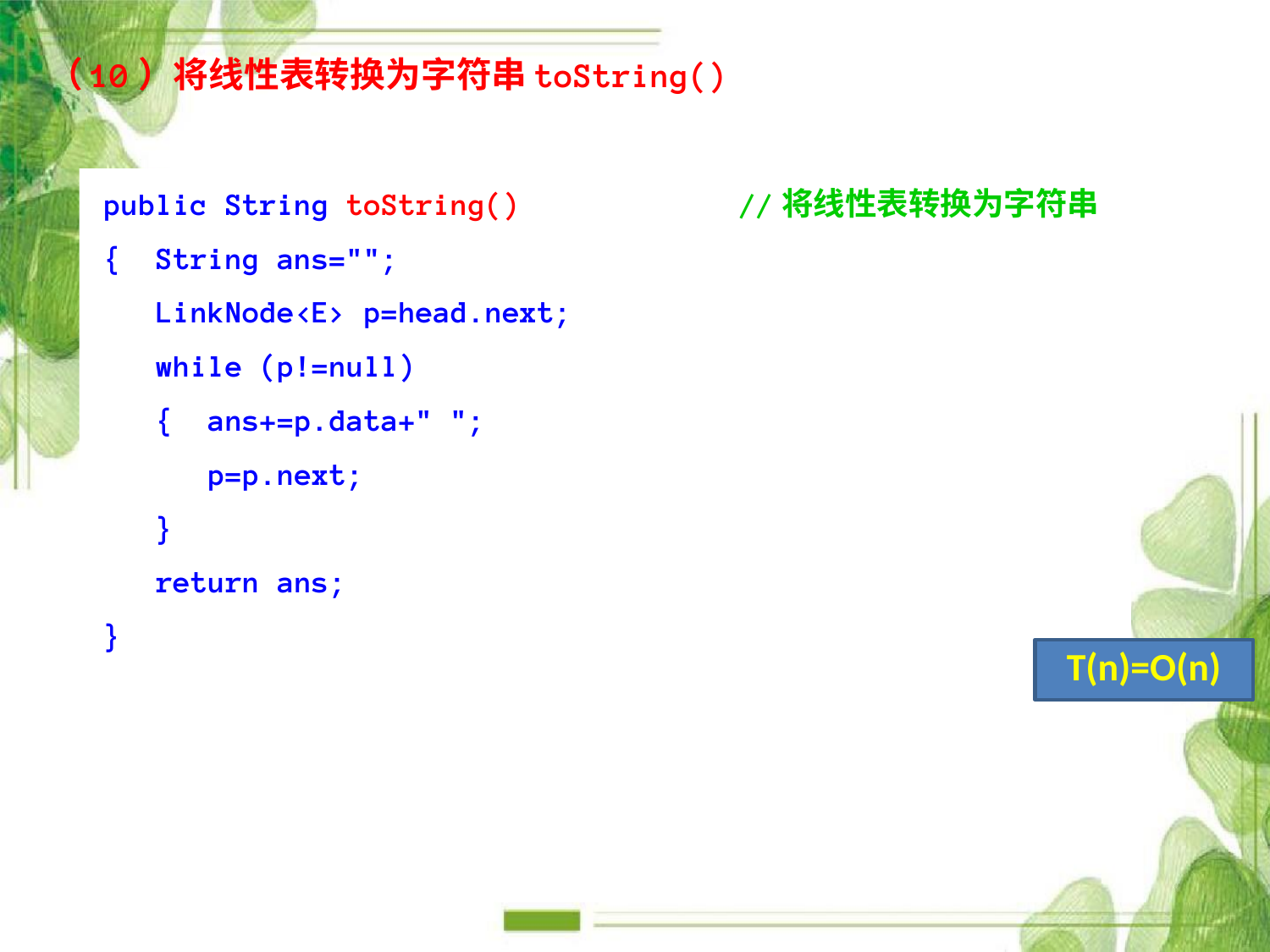

（10）将线性表转换为字符串toString()
public String toString()		//将线性表转换为字符串
{  String ans="";
   LinkNode<E> p=head.next;
   while (p!=null)
   {  ans+=p.data+" ";
      p=p.next;
   }
   return ans;
}
T(n)=O(n)